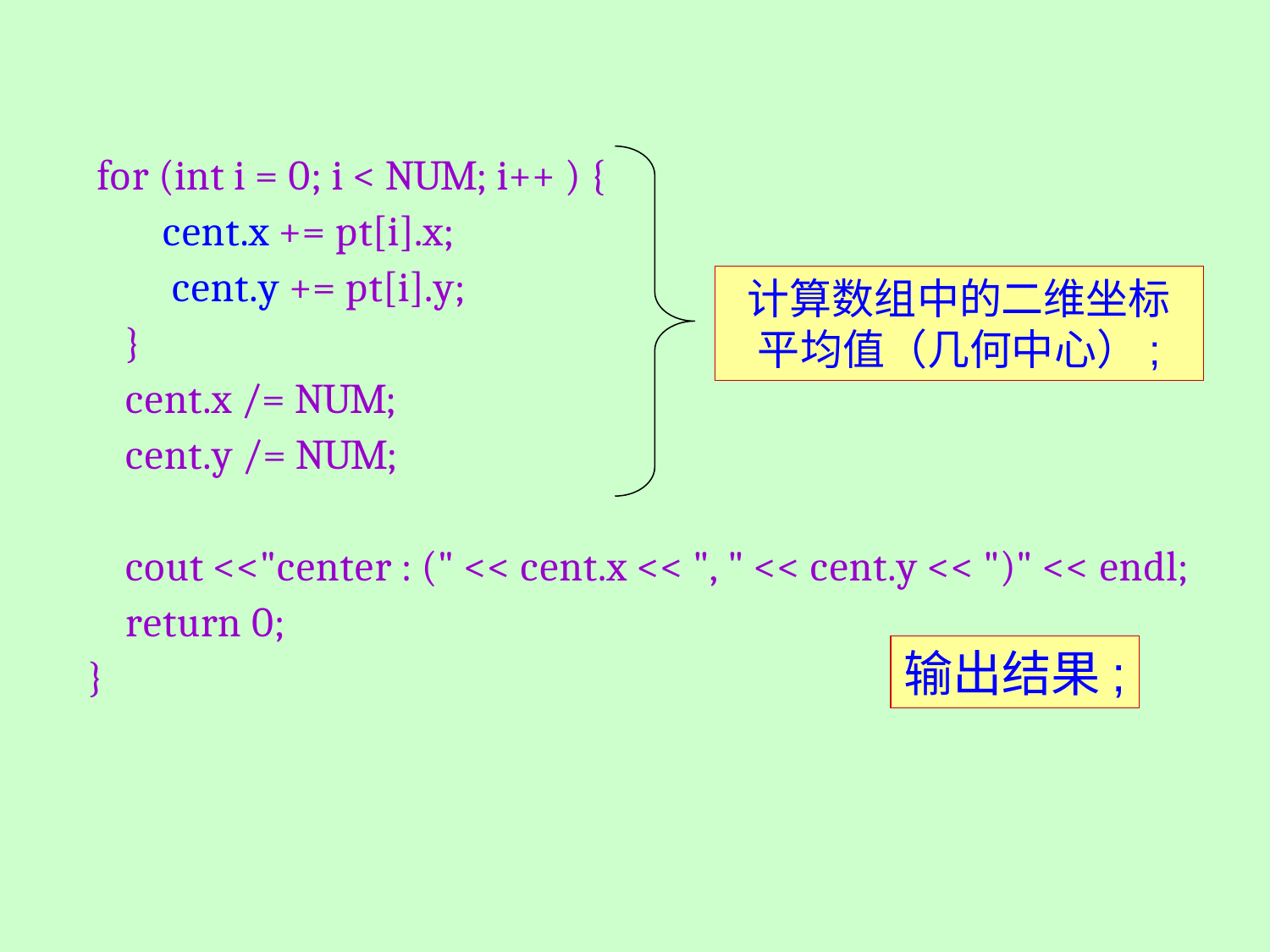

for (int i = 0; i < NUM; i++ ) {
        cent.x += pt[i].x;
         cent.y += pt[i].y;
    }
    cent.x /= NUM;
    cent.y /= NUM;

    cout <<"center : (" << cent.x << ", " << cent.y << ")" << endl;
    return 0;
}

计算数组中的二维坐标平均值（几何中心）;
输出结果;
44